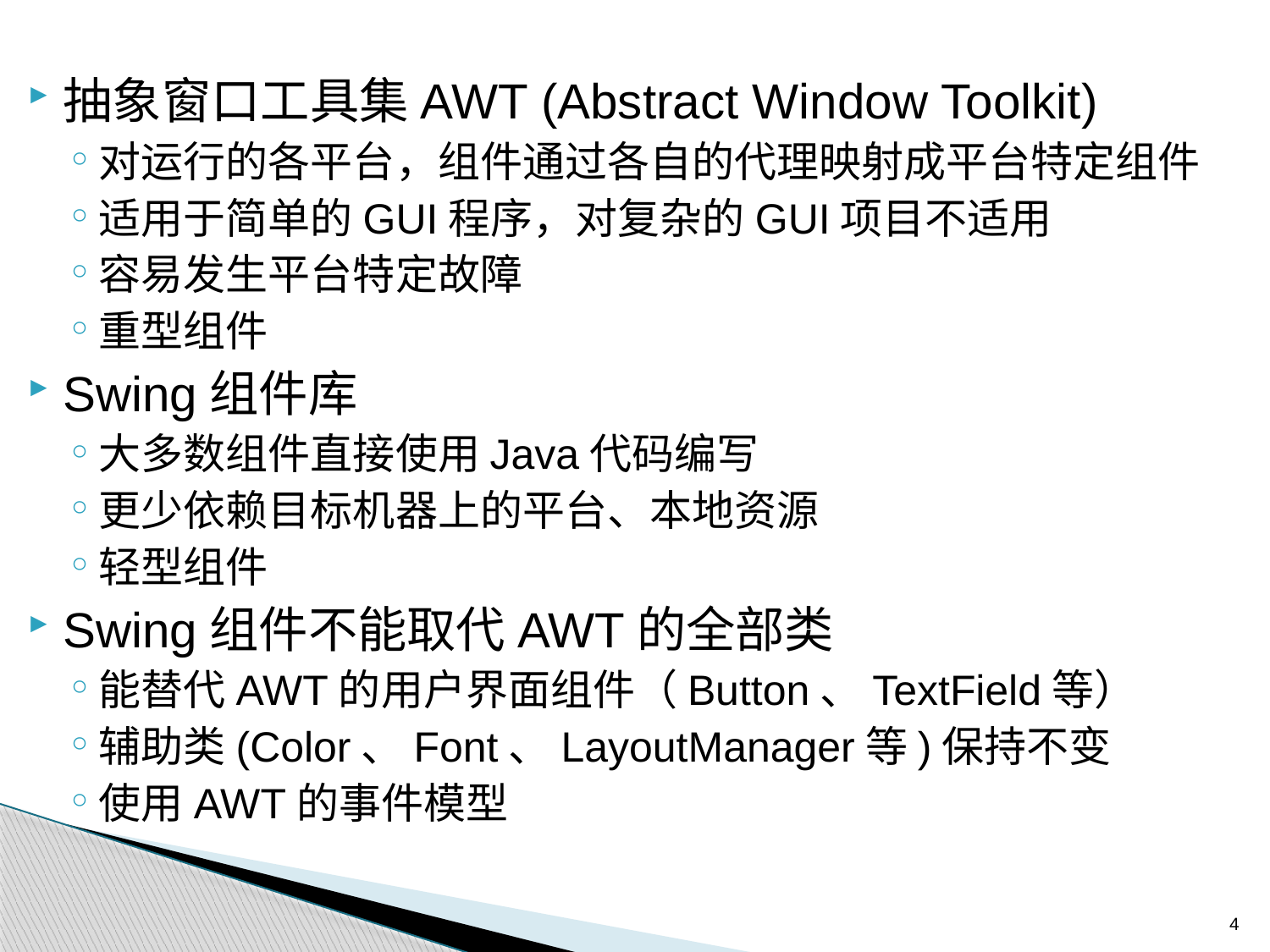

抽象窗口工具集AWT (Abstract Window Toolkit)
对运行的各平台，组件通过各自的代理映射成平台特定组件
适用于简单的GUI程序，对复杂的GUI项目不适用
容易发生平台特定故障
重型组件
Swing组件库
大多数组件直接使用Java代码编写
更少依赖目标机器上的平台、本地资源
轻型组件
Swing组件不能取代AWT的全部类
能替代AWT的用户界面组件（Button、TextField等）
辅助类(Color、Font、LayoutManager等)保持不变
使用AWT的事件模型
4